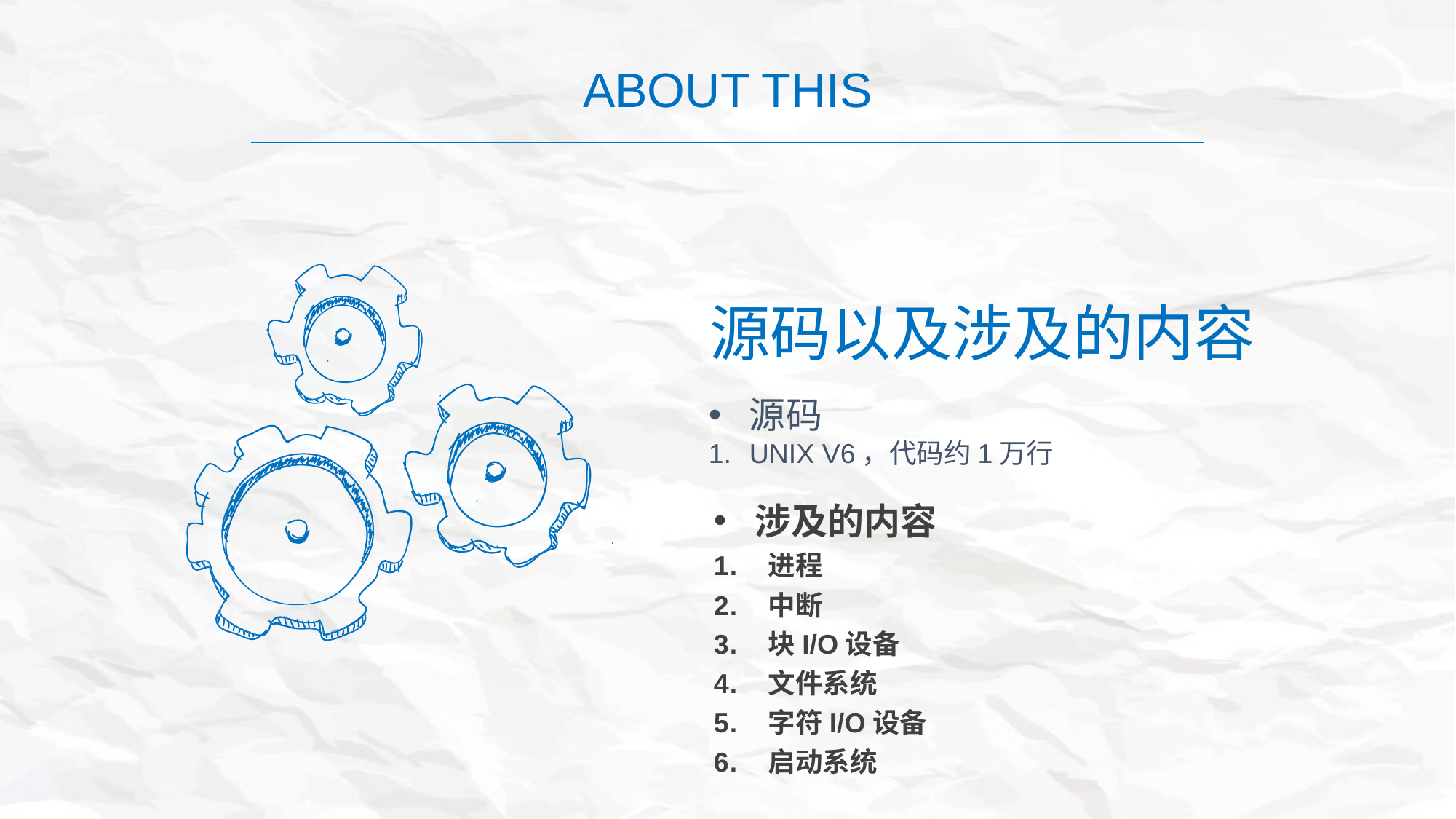

ABOUT THIS

源码以及涉及的内容
源码
UNIX V6，代码约1万行
涉及的内容
进程
中断
块I/O设备
文件系统
字符I/O设备
启动系统